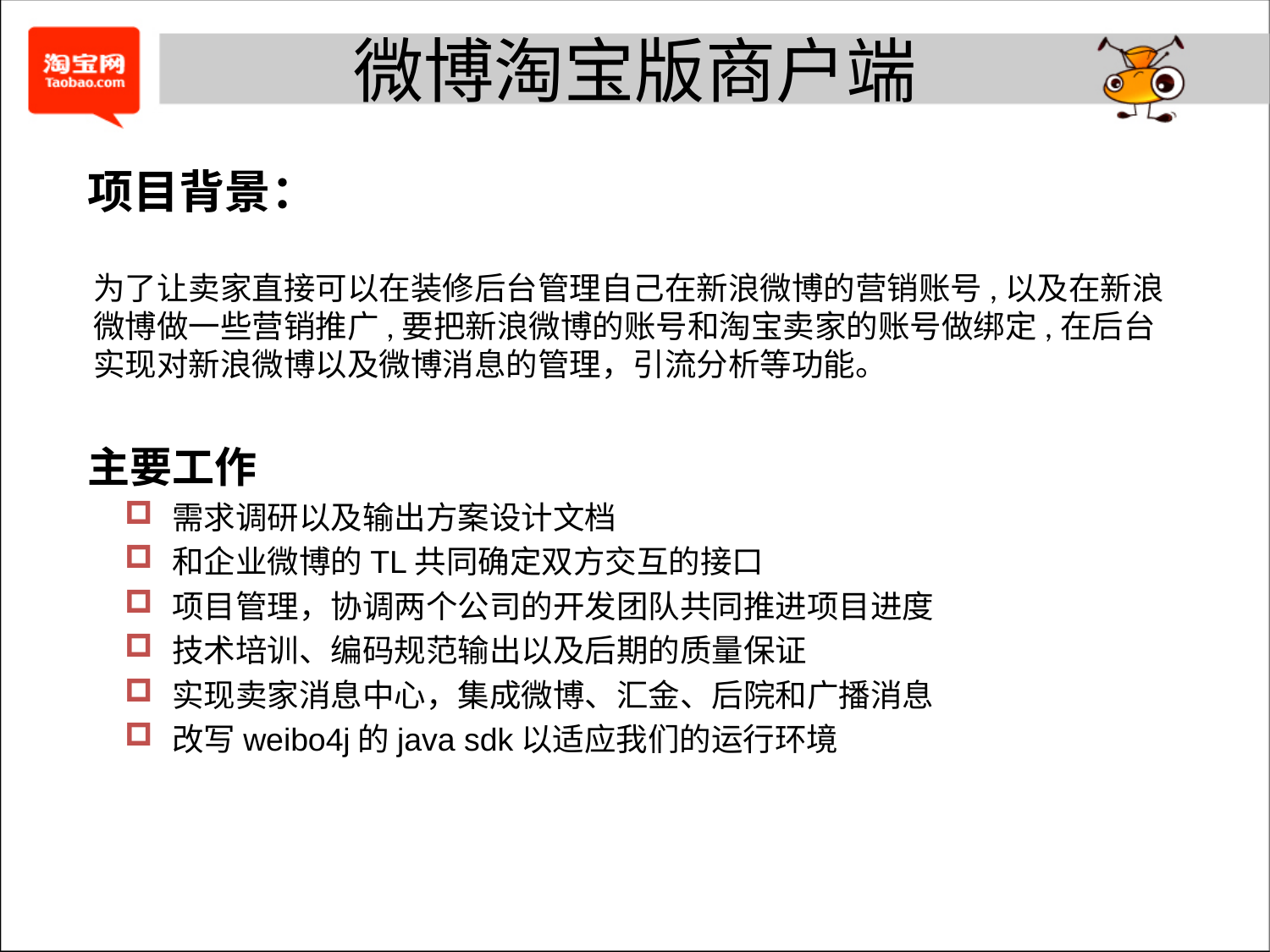

# 微博淘宝版商户端
项目背景：

为了让卖家直接可以在装修后台管理自己在新浪微博的营销账号,以及在新浪微博做一些营销推广,要把新浪微博的账号和淘宝卖家的账号做绑定,在后台实现对新浪微博以及微博消息的管理，引流分析等功能。

主要工作
需求调研以及输出方案设计文档
和企业微博的TL共同确定双方交互的接口
项目管理，协调两个公司的开发团队共同推进项目进度
技术培训、编码规范输出以及后期的质量保证
实现卖家消息中心，集成微博、汇金、后院和广播消息
改写weibo4j的java sdk以适应我们的运行环境